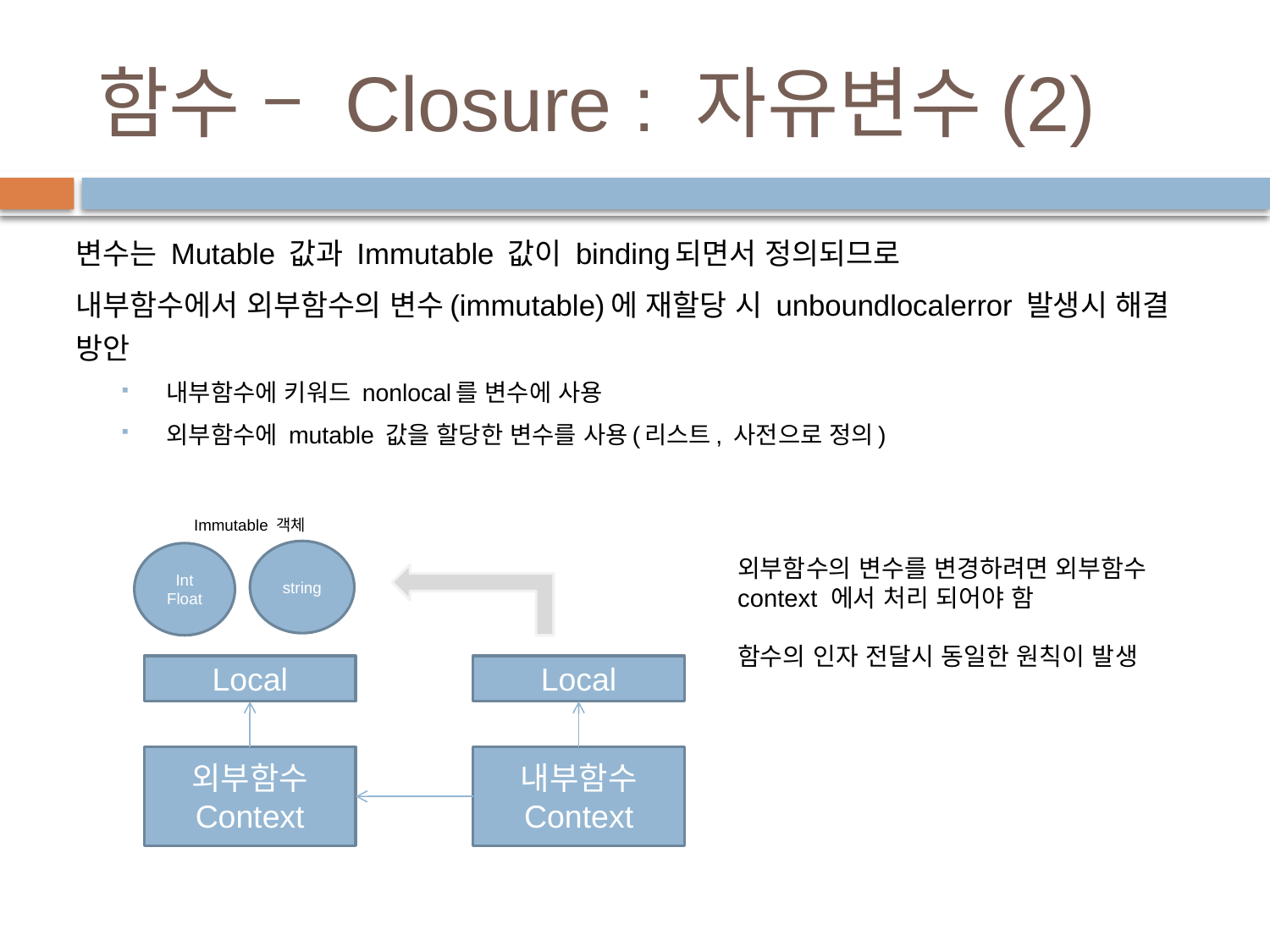

# 함수 – Closure : 자유변수(2)
변수는 Mutable 값과 Immutable 값이 binding되면서 정의되므로
내부함수에서 외부함수의 변수(immutable)에 재할당 시 unboundlocalerror 발생시 해결 방안
 내부함수에 키워드 nonlocal를 변수에 사용
 외부함수에 mutable 값을 할당한 변수를 사용(리스트, 사전으로 정의)

Immutable 객체

string
Int
Float
외부함수의 변수를 변경하려면 외부함수 context 에서 처리 되어야 함

함수의 인자 전달시 동일한 원칙이 발생
Local
Local
외부함수
Context
내부함수
Context